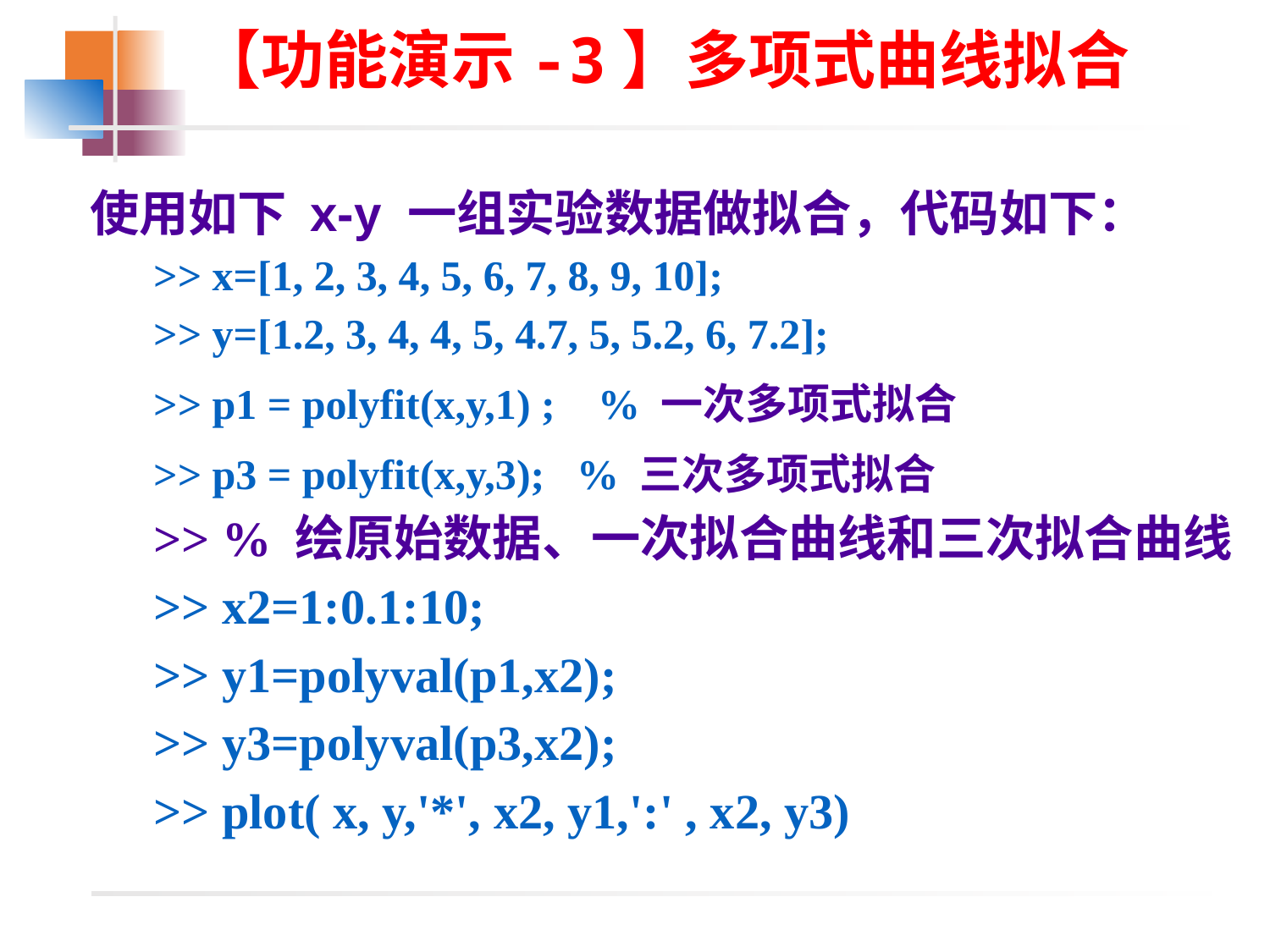

# 【功能演示-3】多项式曲线拟合
使用如下 x-y 一组实验数据做拟合，代码如下：
>> x=[1, 2, 3, 4, 5, 6, 7, 8, 9, 10];
>> y=[1.2, 3, 4, 4, 5, 4.7, 5, 5.2, 6, 7.2];
>> p1 = polyfit(x,y,1) ;    % 一次多项式拟合
>> p3 = polyfit(x,y,3);   % 三次多项式拟合
>> % 绘原始数据、一次拟合曲线和三次拟合曲线
>> x2=1:0.1:10;
>> y1=polyval(p1,x2);
>> y3=polyval(p3,x2);
>> plot( x, y,'*', x2, y1,':' , x2, y3)